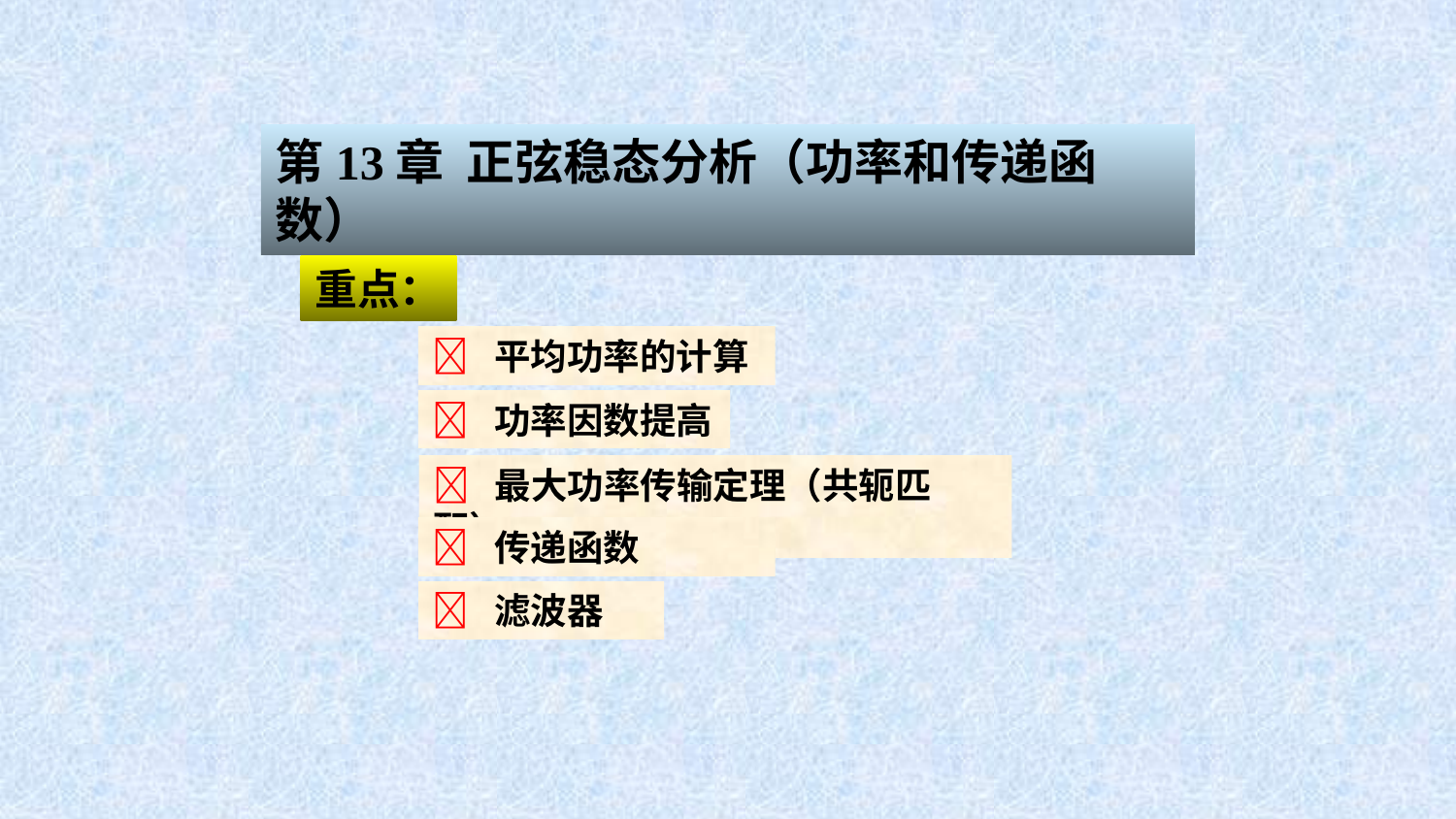

第13章  正弦稳态分析（功率和传递函数）
重点：
•  平均功率的计算
•  功率因数提高
•  最大功率传输定理（共轭匹配）
•  传递函数
•  滤波器